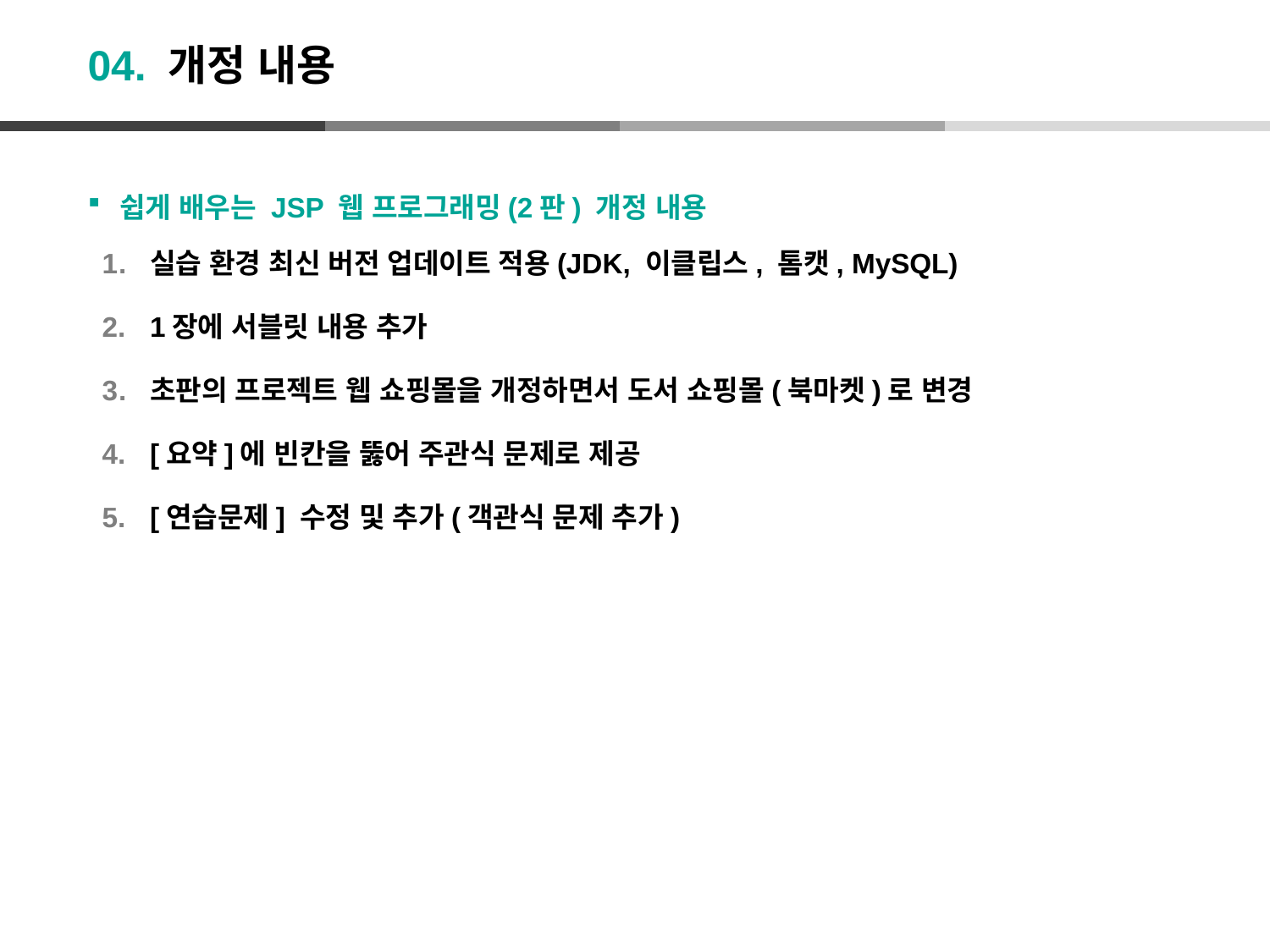

# 04. 개정 내용
쉽게 배우는 JSP 웹 프로그래밍(2판) 개정 내용
실습 환경 최신 버전 업데이트 적용(JDK, 이클립스, 톰캣, MySQL)
1장에 서블릿 내용 추가
초판의 프로젝트 웹 쇼핑몰을 개정하면서 도서 쇼핑몰(북마켓)로 변경
[요약]에 빈칸을 뚫어 주관식 문제로 제공
[연습문제] 수정 및 추가(객관식 문제 추가)